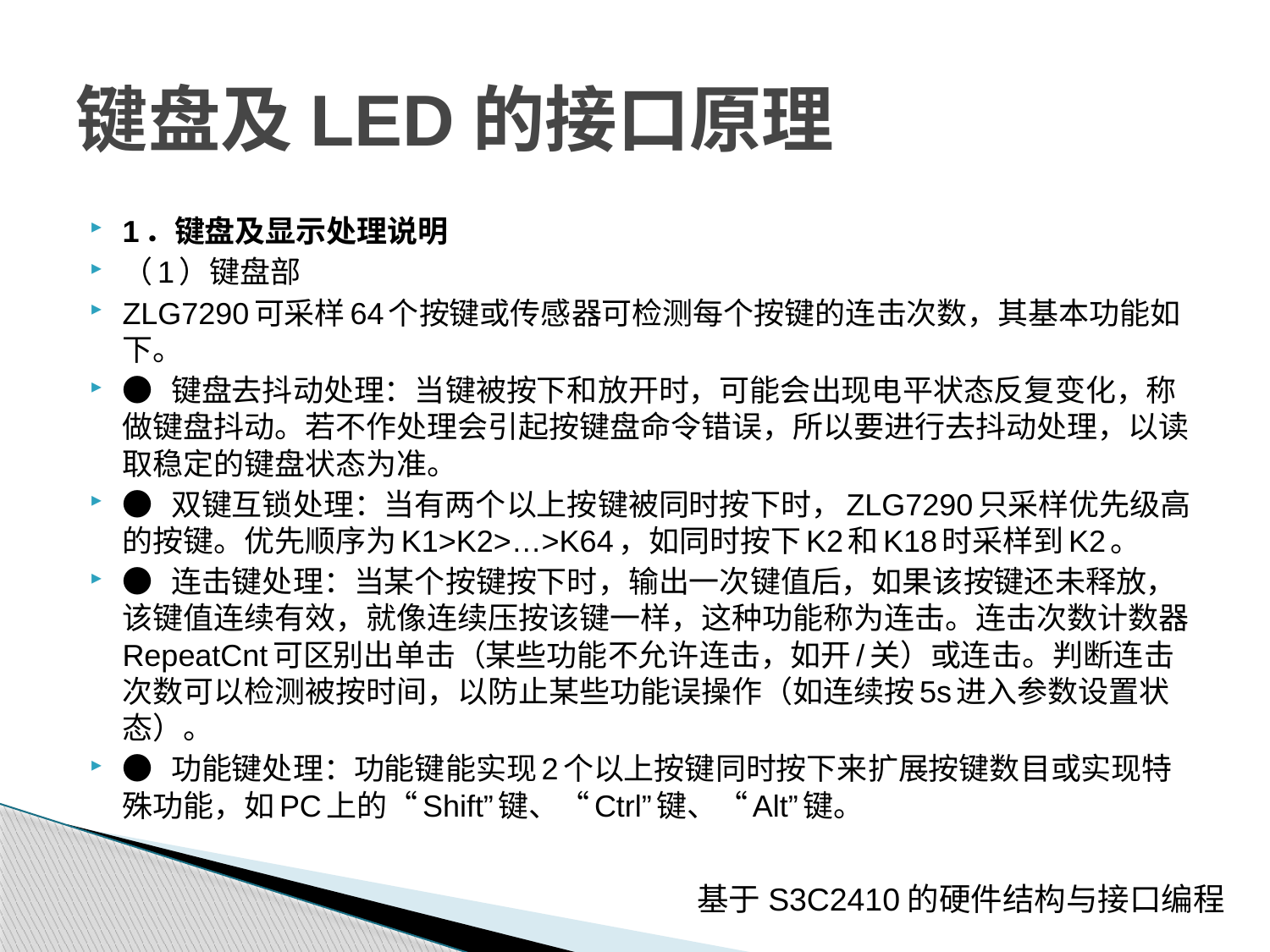

# 键盘及LED的接口原理
1．键盘及显示处理说明
（1）键盘部
ZLG7290可采样64个按键或传感器可检测每个按键的连击次数，其基本功能如下。
●  键盘去抖动处理：当键被按下和放开时，可能会出现电平状态反复变化，称做键盘抖动。若不作处理会引起按键盘命令错误，所以要进行去抖动处理，以读取稳定的键盘状态为准。
●  双键互锁处理：当有两个以上按键被同时按下时，ZLG7290只采样优先级高的按键。优先顺序为K1>K2>…>K64，如同时按下K2和K18时采样到K2。
●  连击键处理：当某个按键按下时，输出一次键值后，如果该按键还未释放，该键值连续有效，就像连续压按该键一样，这种功能称为连击。连击次数计数器RepeatCnt可区别出单击（某些功能不允许连击，如开/关）或连击。判断连击次数可以检测被按时间，以防止某些功能误操作（如连续按5s进入参数设置状态）。
●  功能键处理：功能键能实现2个以上按键同时按下来扩展按键数目或实现特殊功能，如PC上的“Shift”键、“Ctrl”键、“Alt”键。
基于S3C2410的硬件结构与接口编程